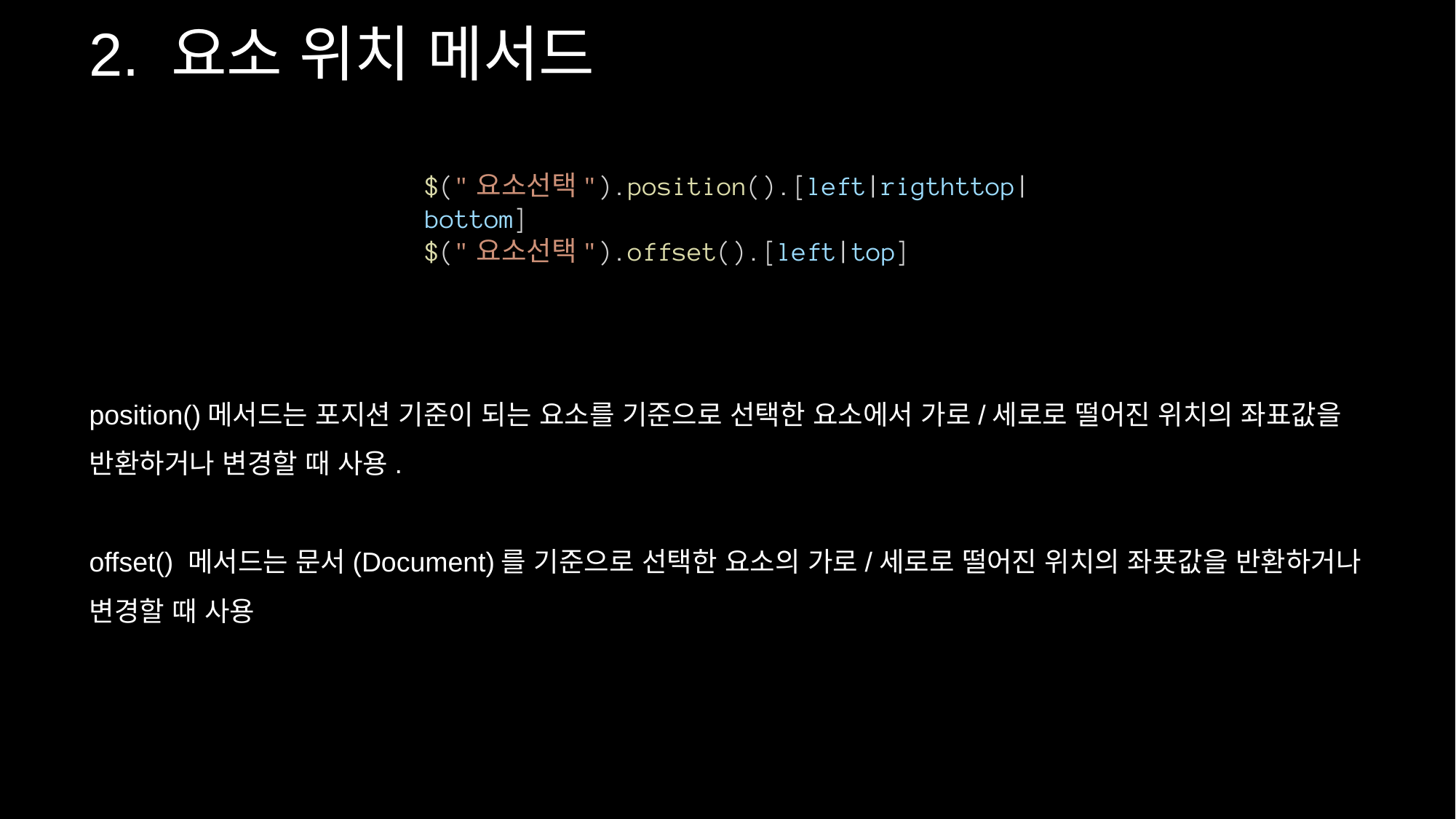

2. 요소 위치 메서드
$("요소선택").position().[left|rigthttop|bottom]
$("요소선택").offset().[left|top]
position()메서드는 포지션 기준이 되는 요소를 기준으로 선택한 요소에서 가로/세로로 떨어진 위치의 좌표값을 반환하거나 변경할 때 사용.

offset() 메서드는 문서(Document)를 기준으로 선택한 요소의 가로/세로로 떨어진 위치의 좌푯값을 반환하거나 변경할 때 사용